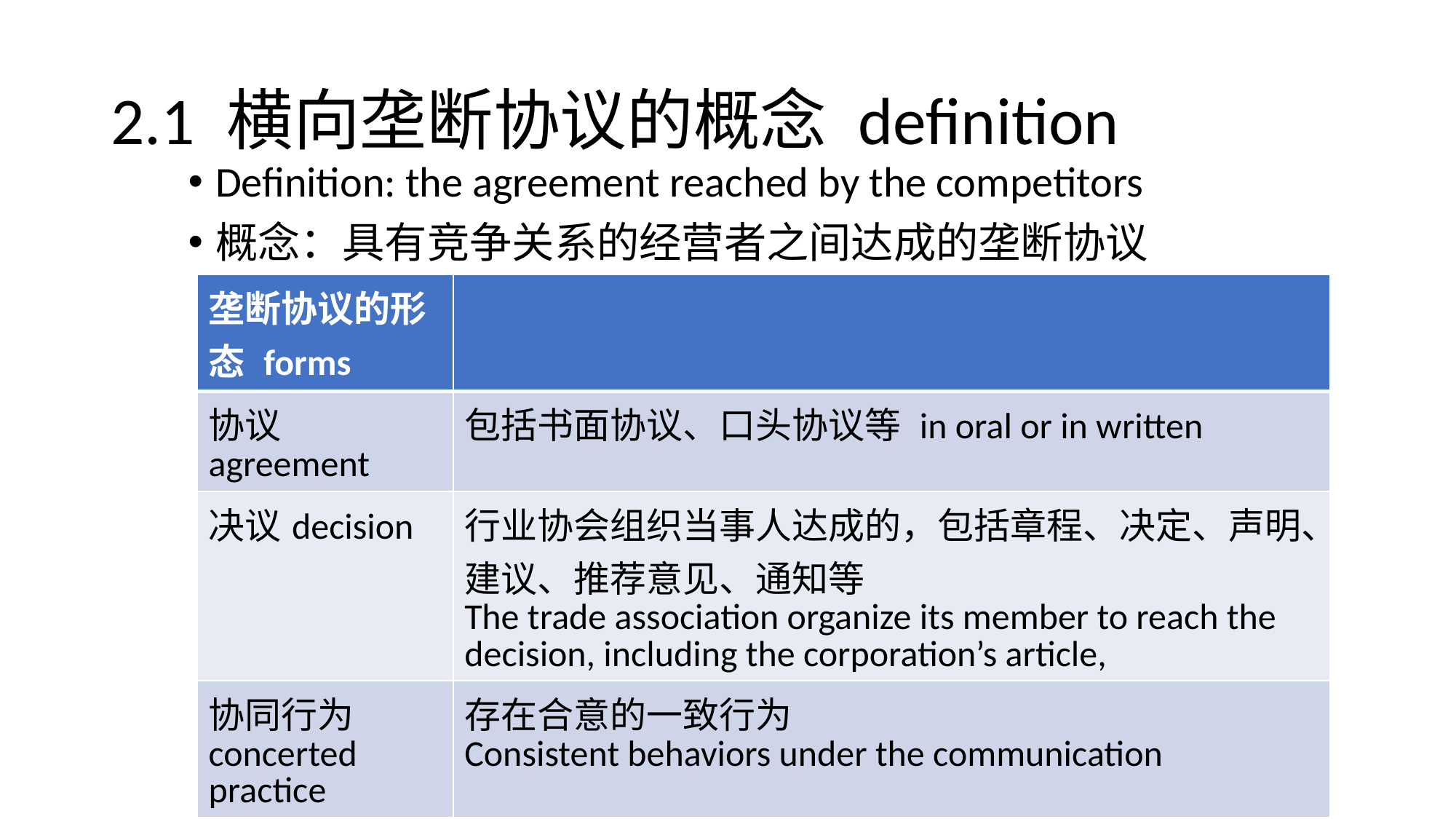

# 2.1 横向垄断协议的概念 definition
Definition: the agreement reached by the competitors
概念：具有竞争关系的经营者之间达成的垄断协议

| 垄断协议的形态 forms |  |
| --- | --- |
| 协议agreement | 包括书面协议、口头协议等 in oral or in written |
| 决议decision | 行业协会组织当事人达成的，包括章程、决定、声明、建议、推荐意见、通知等 The trade association organize its member to reach the decision, including the corporation’s article, |
| 协同行为concerted practice | 存在合意的一致行为 Consistent behaviors under the communication |